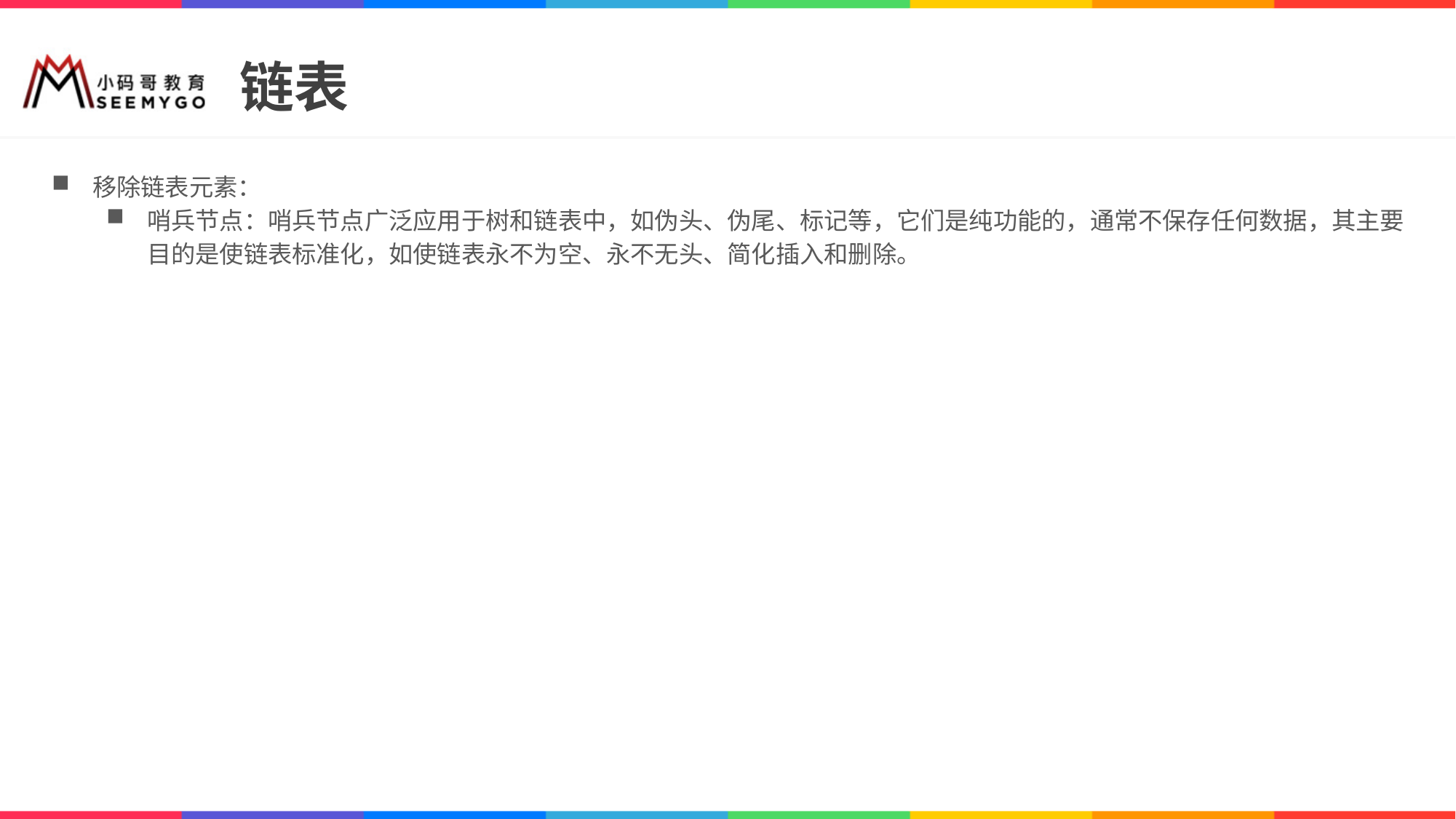

# 链表
移除链表元素：
哨兵节点：哨兵节点广泛应用于树和链表中，如伪头、伪尾、标记等，它们是纯功能的，通常不保存任何数据，其主要目的是使链表标准化，如使链表永不为空、永不无头、简化插入和删除。